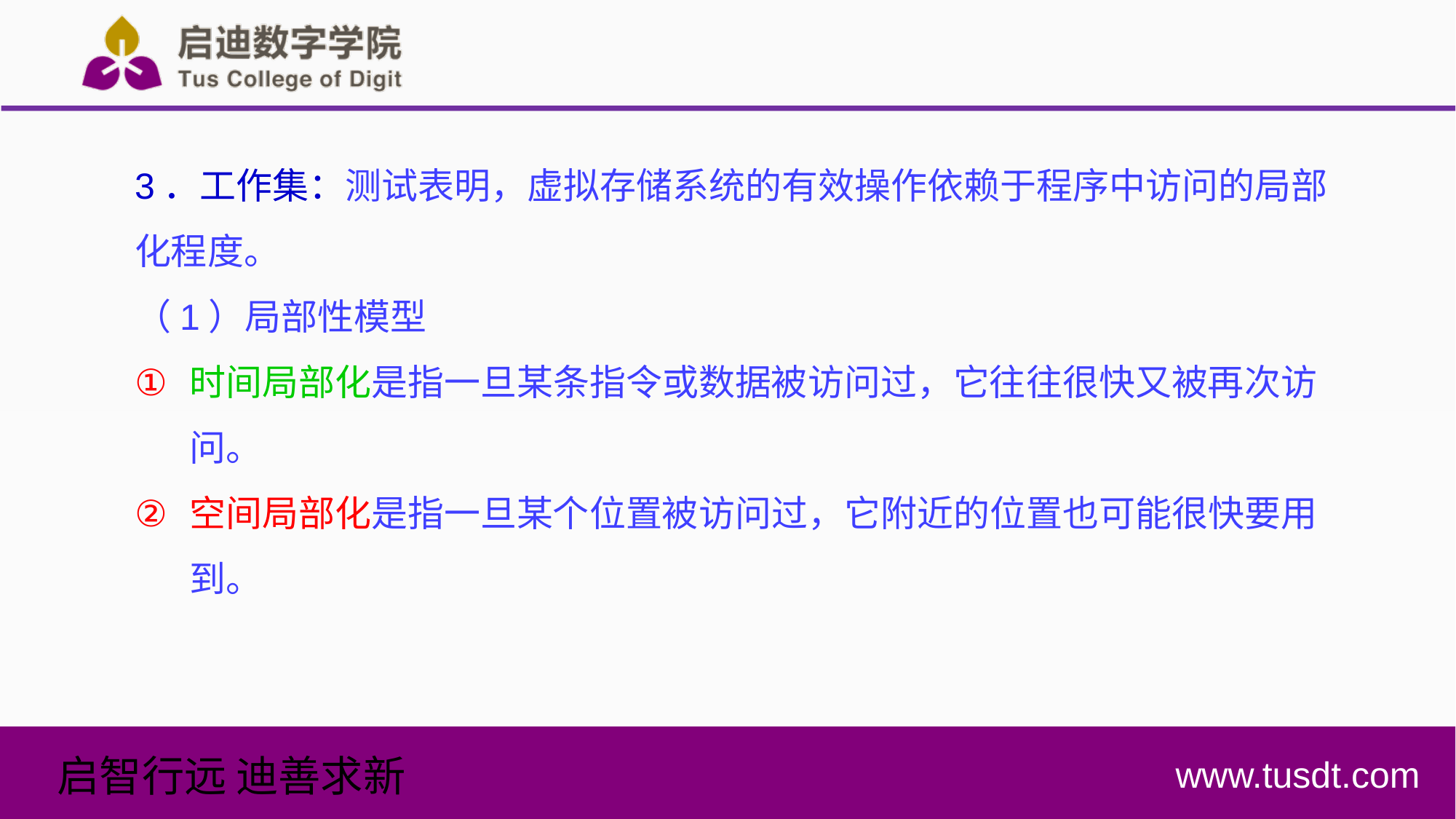

3．工作集：测试表明，虚拟存储系统的有效操作依赖于程序中访问的局部化程度。
（1）局部性模型
时间局部化是指一旦某条指令或数据被访问过，它往往很快又被再次访问。
空间局部化是指一旦某个位置被访问过，它附近的位置也可能很快要用到。